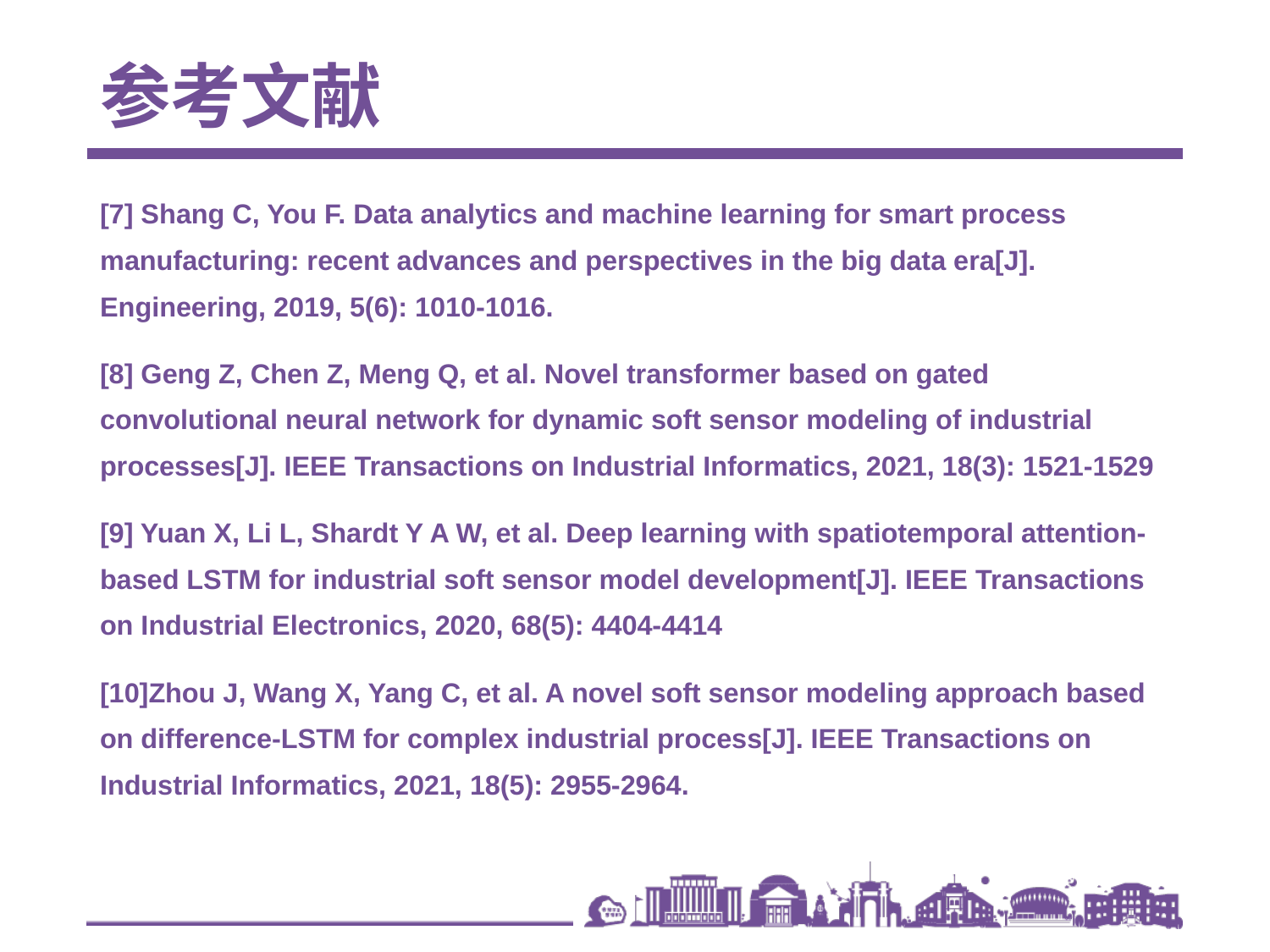

# 参考文献
[7] Shang C, You F. Data analytics and machine learning for smart process manufacturing: recent advances and perspectives in the big data era[J]. Engineering, 2019, 5(6): 1010-1016.
[8] Geng Z, Chen Z, Meng Q, et al. Novel transformer based on gated convolutional neural network for dynamic soft sensor modeling of industrial processes[J]. IEEE Transactions on Industrial Informatics, 2021, 18(3): 1521-1529
[9] Yuan X, Li L, Shardt Y A W, et al. Deep learning with spatiotemporal attention-based LSTM for industrial soft sensor model development[J]. IEEE Transactions on Industrial Electronics, 2020, 68(5): 4404-4414
[10]Zhou J, Wang X, Yang C, et al. A novel soft sensor modeling approach based on difference-LSTM for complex industrial process[J]. IEEE Transactions on Industrial Informatics, 2021, 18(5): 2955-2964.